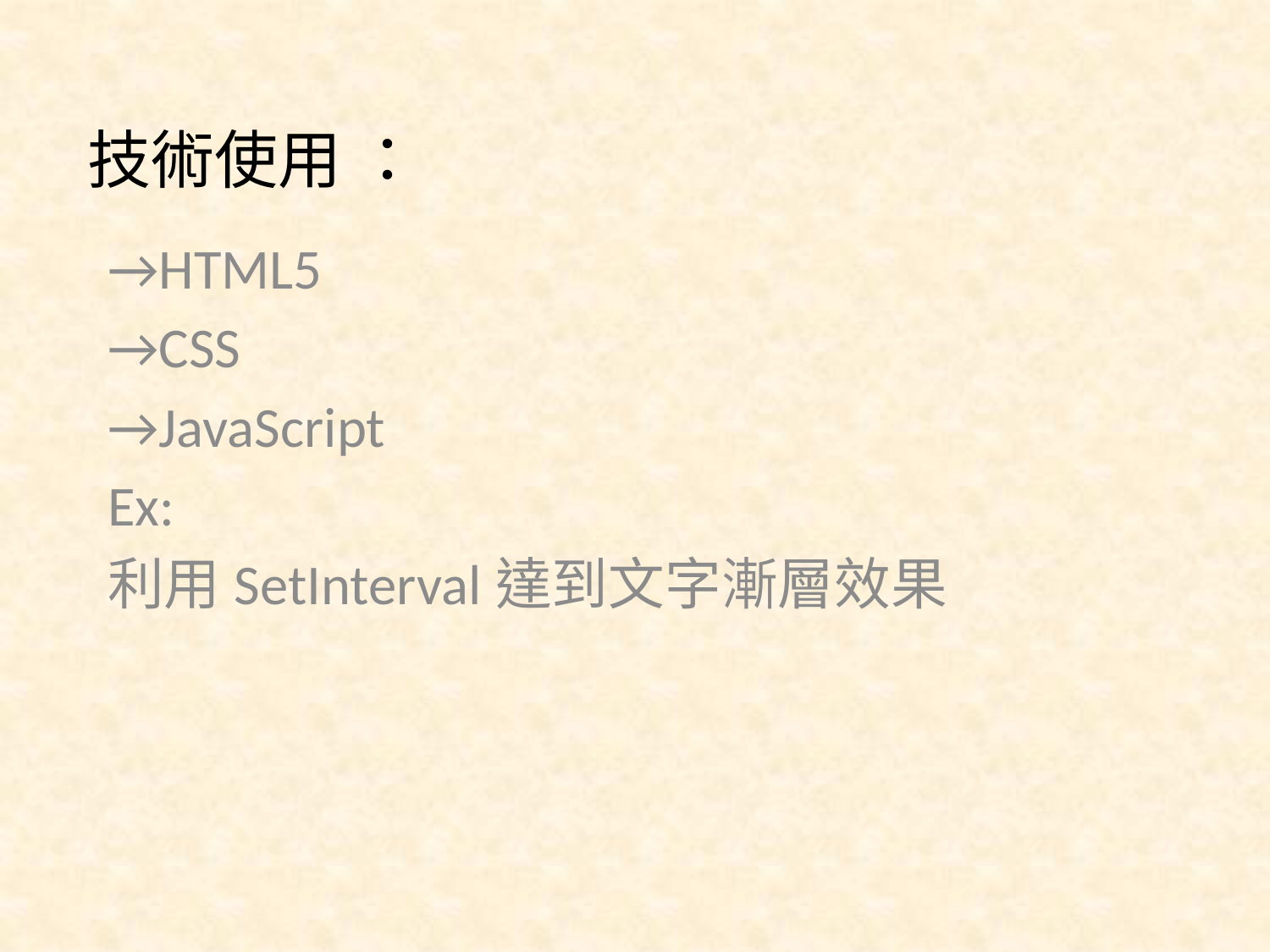

# 技術使用 ：
→HTML5
→CSS
→JavaScript
Ex:
利用SetInterval達到文字漸層效果